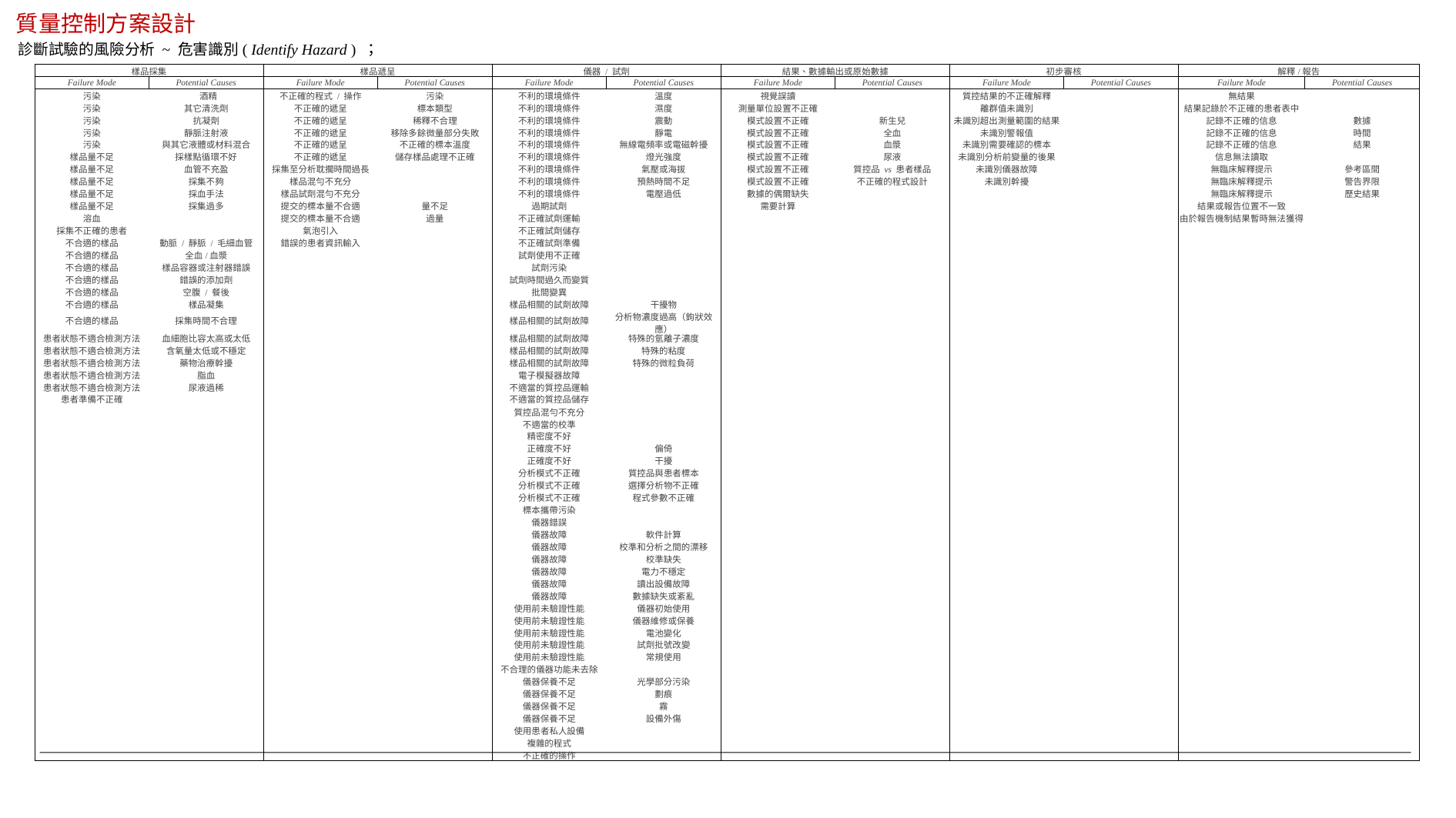

質量控制方案設計
診斷試驗的風險分析 ~ 危害識別( Identify Hazard ) ；
| 樣品採集 |  | 樣品遞呈 |  | 儀器 / 試劑 |  | 結果、數據輸出或原始數據 |  | 初步審核 |  | 解釋/報告 |  |
| --- | --- | --- | --- | --- | --- | --- | --- | --- | --- | --- | --- |
| Failure Mode | Potential Causes | Failure Mode | Potential Causes | Failure Mode | Potential Causes | Failure Mode | Potential Causes | Failure Mode | Potential Causes | Failure Mode | Potential Causes |
| 污染 | 酒精 | 不正確的程式 / 操作 | 污染 | 不利的環境條件 | 溫度 | 視覺誤讀 |  | 質控結果的不正確解釋 |  | 無結果 |  |
| 污染 | 其它清洗劑 | 不正確的遞呈 | 標本類型 | 不利的環境條件 | 濕度 | 測量單位設置不正確 |  | 離群值未識別 |  | 結果記錄於不正確的患者表中 |  |
| 污染 | 抗凝劑 | 不正確的遞呈 | 稀釋不合理 | 不利的環境條件 | 震動 | 模式設置不正確 | 新生兒 | 未識別超出測量範圍的結果 |  | 記錄不正確的信息 | 數據 |
| 污染 | 靜脈注射液 | 不正確的遞呈 | 移除多餘微量部分失敗 | 不利的環境條件 | 靜電 | 模式設置不正確 | 全血 | 未識別警報值 |  | 記錄不正確的信息 | 時間 |
| 污染 | 與其它液體或材料混合 | 不正確的遞呈 | 不正確的標本溫度 | 不利的環境條件 | 無線電頻率或電磁幹擾 | 模式設置不正確 | 血漿 | 未識別需要確認的標本 |  | 記錄不正確的信息 | 結果 |
| 樣品量不足 | 採樣點循環不好 | 不正確的遞呈 | 儲存樣品處理不正確 | 不利的環境條件 | 燈光強度 | 模式設置不正確 | 尿液 | 未識別分析前變量的後果 |  | 信息無法讀取 |  |
| 樣品量不足 | 血管不充盈 | 採集至分析耽擱時間過長 |  | 不利的環境條件 | 氣壓或海拔 | 模式設置不正確 | 質控品 vs 患者樣品 | 未識別儀器故障 |  | 無臨床解釋提示 | 參考區間 |
| 樣品量不足 | 採集不夠 | 樣品混勻不充分 |  | 不利的環境條件 | 預熱時間不足 | 模式設置不正確 | 不正確的程式設計 | 未識別幹擾 |  | 無臨床解釋提示 | 警告界限 |
| 樣品量不足 | 採血手法 | 樣品試劑混勻不充分 |  | 不利的環境條件 | 電壓過低 | 數據的偶爾缺失 |  |  |  | 無臨床解釋提示 | 歷史結果 |
| 樣品量不足 | 採集過多 | 提交的標本量不合適 | 量不足 | 過期試劑 |  | 需要計算 |  |  |  | 結果或報告位置不一致 |  |
| 溶血 |  | 提交的標本量不合適 | 過量 | 不正確試劑運輸 |  |  |  |  |  | 由於報告機制結果暫時無法獲得 |  |
| 採集不正確的患者 |  | 氣泡引入 |  | 不正確試劑儲存 |  |  |  |  |  |  |  |
| 不合適的樣品 | 動脈 / 靜脈 / 毛細血管 | 錯誤的患者資訊輸入 |  | 不正確試劑準備 |  |  |  |  |  |  |  |
| 不合適的樣品 | 全血/血漿 |  |  | 試劑使用不正確 |  |  |  |  |  |  |  |
| 不合適的樣品 | 樣品容器或注射器錯誤 |  |  | 試劑污染 |  |  |  |  |  |  |  |
| 不合適的樣品 | 錯誤的添加劑 |  |  | 試劑時間過久而變質 |  |  |  |  |  |  |  |
| 不合適的樣品 | 空腹 / 餐後 |  |  | 批間變異 |  |  |  |  |  |  |  |
| 不合適的樣品 | 樣品凝集 |  |  | 樣品相關的試劑故障 | 干擾物 |  |  |  |  |  |  |
| 不合適的樣品 | 採集時間不合理 |  |  | 樣品相關的試劑故障 | 分析物濃度過高（鉤狀效應） |  |  |  |  |  |  |
| 患者狀態不適合檢測方法 | 血細胞比容太高或太低 |  |  | 樣品相關的試劑故障 | 特殊的氫離子濃度 |  |  |  |  |  |  |
| 患者狀態不適合檢測方法 | 含氧量太低或不穩定 |  |  | 樣品相關的試劑故障 | 特殊的粘度 |  |  |  |  |  |  |
| 患者狀態不適合檢測方法 | 藥物治療幹擾 |  |  | 樣品相關的試劑故障 | 特殊的微粒負荷 |  |  |  |  |  |  |
| 患者狀態不適合檢測方法 | 脂血 |  |  | 電子模擬器故障 |  |  |  |  |  |  |  |
| 患者狀態不適合檢測方法 | 尿液過稀 |  |  | 不適當的質控品運輸 |  |  |  |  |  |  |  |
| 患者準備不正確 |  |  |  | 不適當的質控品儲存 |  |  |  |  |  |  |  |
|  |  |  |  | 質控品混勻不充分 |  |  |  |  |  |  |  |
|  |  |  |  | 不適當的校準 |  |  |  |  |  |  |  |
|  |  |  |  | 精密度不好 |  |  |  |  |  |  |  |
|  |  |  |  | 正確度不好 | 偏倚 |  |  |  |  |  |  |
|  |  |  |  | 正確度不好 | 干擾 |  |  |  |  |  |  |
|  |  |  |  | 分析模式不正確 | 質控品與患者標本 |  |  |  |  |  |  |
|  |  |  |  | 分析模式不正確 | 選擇分析物不正確 |  |  |  |  |  |  |
|  |  |  |  | 分析模式不正確 | 程式參數不正確 |  |  |  |  |  |  |
|  |  |  |  | 標本攜帶污染 |  |  |  |  |  |  |  |
|  |  |  |  | 儀器錯誤 |  |  |  |  |  |  |  |
|  |  |  |  | 儀器故障 | 軟件計算 |  |  |  |  |  |  |
|  |  |  |  | 儀器故障 | 校準和分析之間的漂移 |  |  |  |  |  |  |
|  |  |  |  | 儀器故障 | 校準缺失 |  |  |  |  |  |  |
|  |  |  |  | 儀器故障 | 電力不穩定 |  |  |  |  |  |  |
|  |  |  |  | 儀器故障 | 讀出設備故障 |  |  |  |  |  |  |
|  |  |  |  | 儀器故障 | 數據缺失或紊亂 |  |  |  |  |  |  |
|  |  |  |  | 使用前未驗證性能 | 儀器初始使用 |  |  |  |  |  |  |
|  |  |  |  | 使用前未驗證性能 | 儀器維修或保養 |  |  |  |  |  |  |
|  |  |  |  | 使用前未驗證性能 | 電池變化 |  |  |  |  |  |  |
|  |  |  |  | 使用前未驗證性能 | 試劑批號改變 |  |  |  |  |  |  |
|  |  |  |  | 使用前未驗證性能 | 常規使用 |  |  |  |  |  |  |
|  |  |  |  | 不合理的儀器功能未去除 |  |  |  |  |  |  |  |
|  |  |  |  | 儀器保養不足 | 光學部分污染 |  |  |  |  |  |  |
|  |  |  |  | 儀器保養不足 | 劃痕 |  |  |  |  |  |  |
|  |  |  |  | 儀器保養不足 | 霧 |  |  |  |  |  |  |
|  |  |  |  | 儀器保養不足 | 設備外傷 |  |  |  |  |  |  |
|  |  |  |  | 使用患者私人設備 |  |  |  |  |  |  |  |
|  |  |  |  | 複雜的程式 |  |  |  |  |  |  |  |
|  |  |  |  | 不正確的操作 |  |  |  |  |  |  |  |